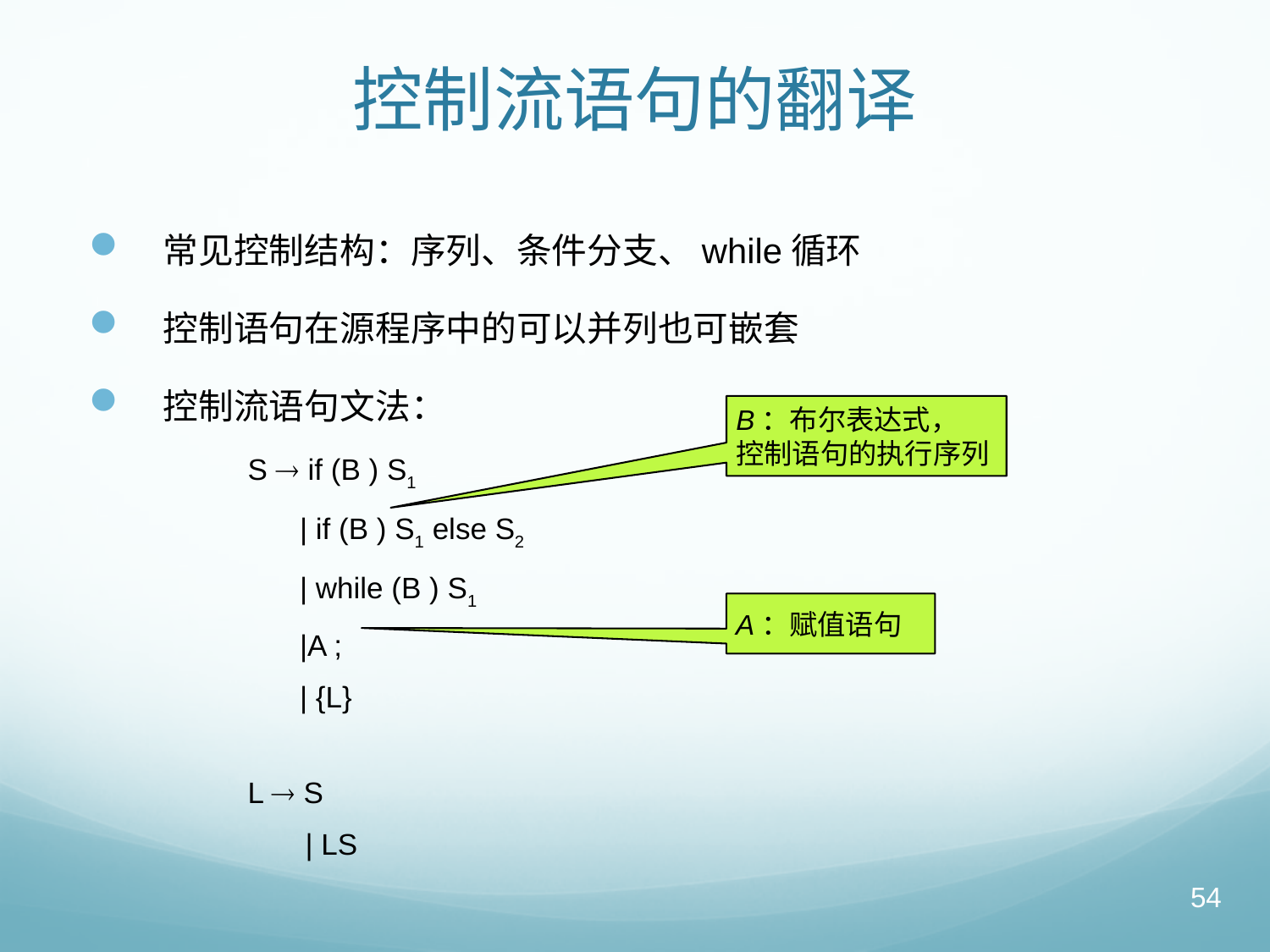

# 控制流语句的翻译
常见控制结构：序列、条件分支、while循环
控制语句在源程序中的可以并列也可嵌套
控制流语句文法：

B：布尔表达式，
控制语句的执行序列
S → if (B ) S1
 | if (B ) S1 else S2
 | while (B ) S1
 |A ;
 | {L}

L → S
       | LS

A：赋值语句
54